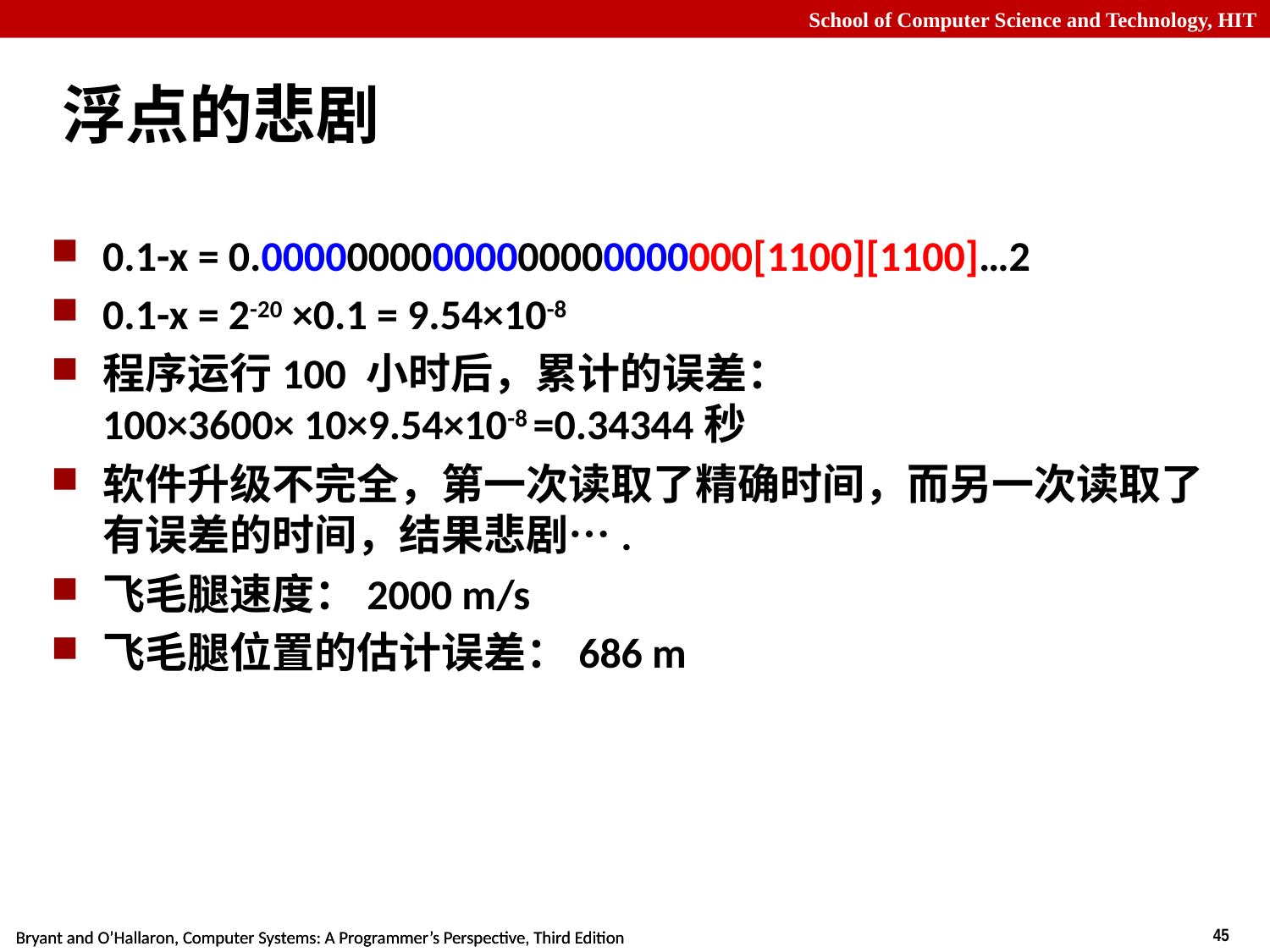

# 浮点的悲剧
0.1-x = 0.00000000000000000000000[1100][1100]…2
0.1-x = 2-20 ×0.1 = 9.54×10-8
程序运行100 小时后，累计的误差：
100×3600× 10×9.54×10-8 =0.34344秒
软件升级不完全，第一次读取了精确时间，而另一次读取了有误差的时间，结果悲剧….
飞毛腿速度：2000 m/s
飞毛腿位置的估计误差：686 m